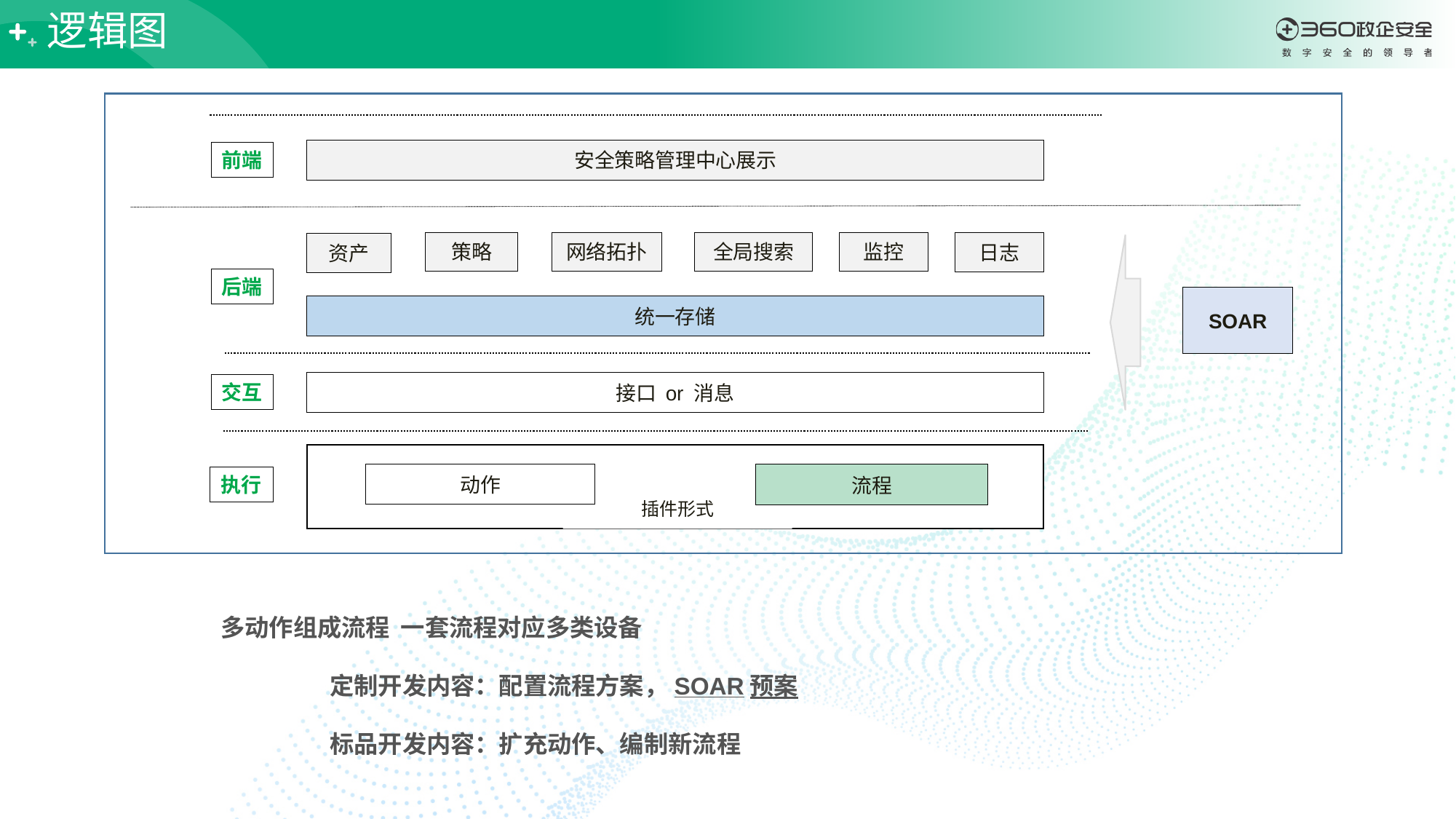

逻辑图

安全策略管理中心展示
前端
全局搜索
监控
策略
网络拓扑
日志
资产

后端
SOAR
统一存储
接口 or 消息
交互

动作
流程
执行
插件形式
多动作组成流程  一套流程对应多类设备
	定制开发内容：配置流程方案，SOAR预案
	标品开发内容：扩充动作、编制新流程